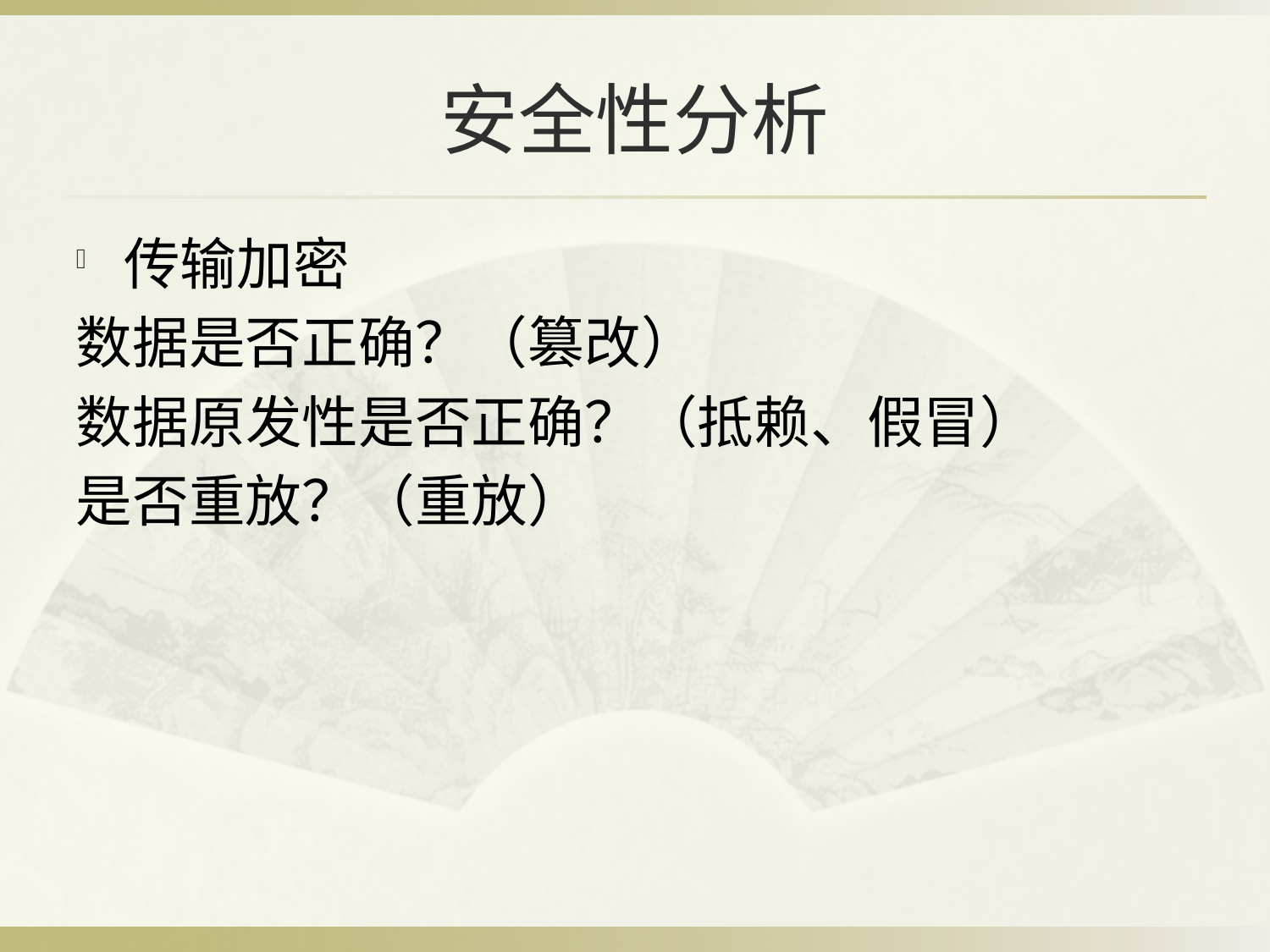

# 安全性分析
传输加密
数据是否正确？（篡改）
数据原发性是否正确？（抵赖、假冒）
是否重放？（重放）